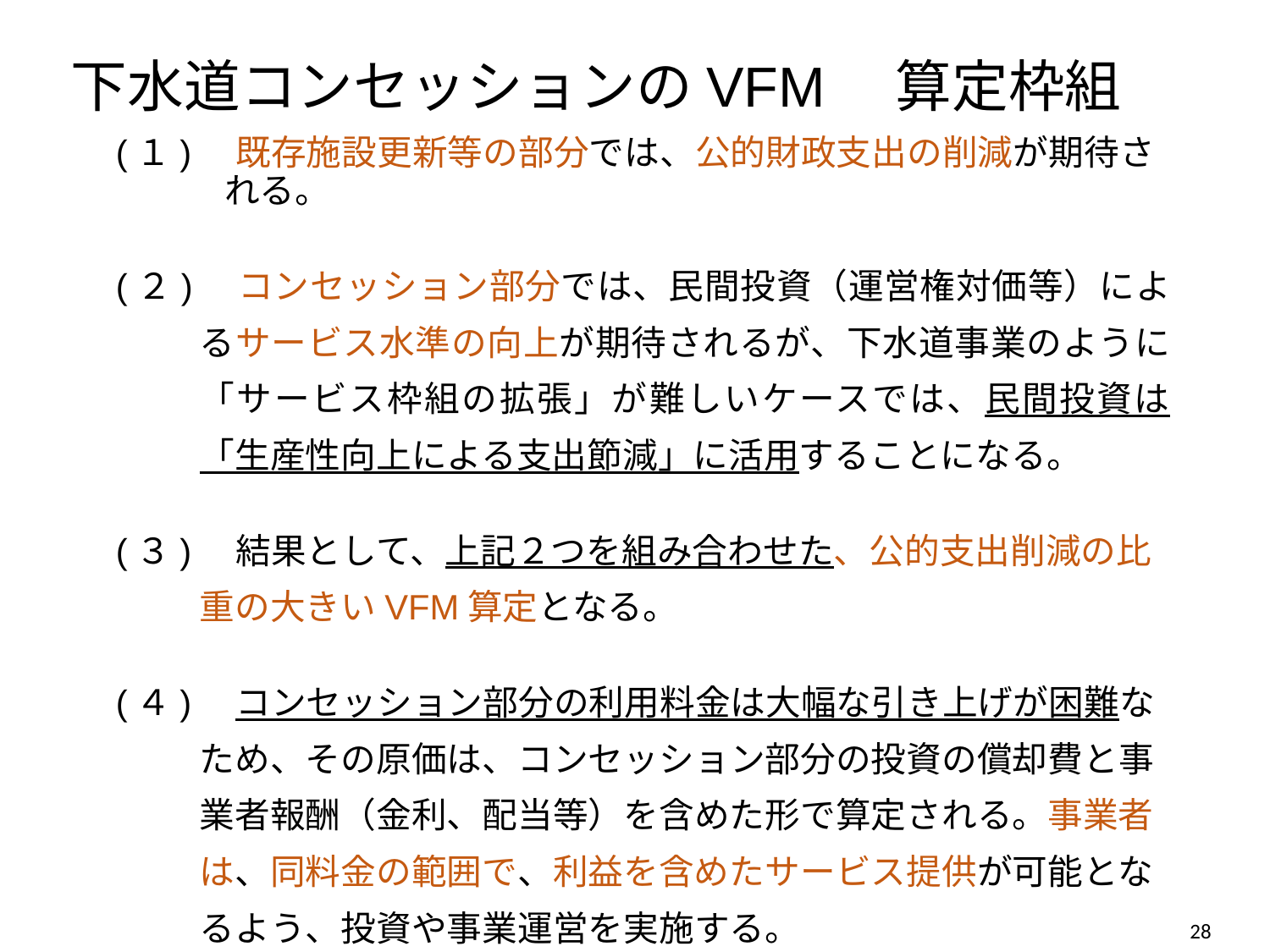

# 下水道コンセッションのVFM　算定枠組
(１)　既存施設更新等の部分では、公的財政支出の削減が期待される。

(２)　コンセッション部分では、民間投資（運営権対価等）によるサービス水準の向上が期待されるが、下水道事業のように「サービス枠組の拡張」が難しいケースでは、民間投資は「生産性向上による支出節減」に活用することになる。

(３)　結果として、上記２つを組み合わせた、公的支出削減の比重の大きいVFM算定となる。

(４)　コンセッション部分の利用料金は大幅な引き上げが困難なため、その原価は、コンセッション部分の投資の償却費と事業者報酬（金利、配当等）を含めた形で算定される。事業者は、同料金の範囲で、利益を含めたサービス提供が可能となるよう、投資や事業運営を実施する。
28